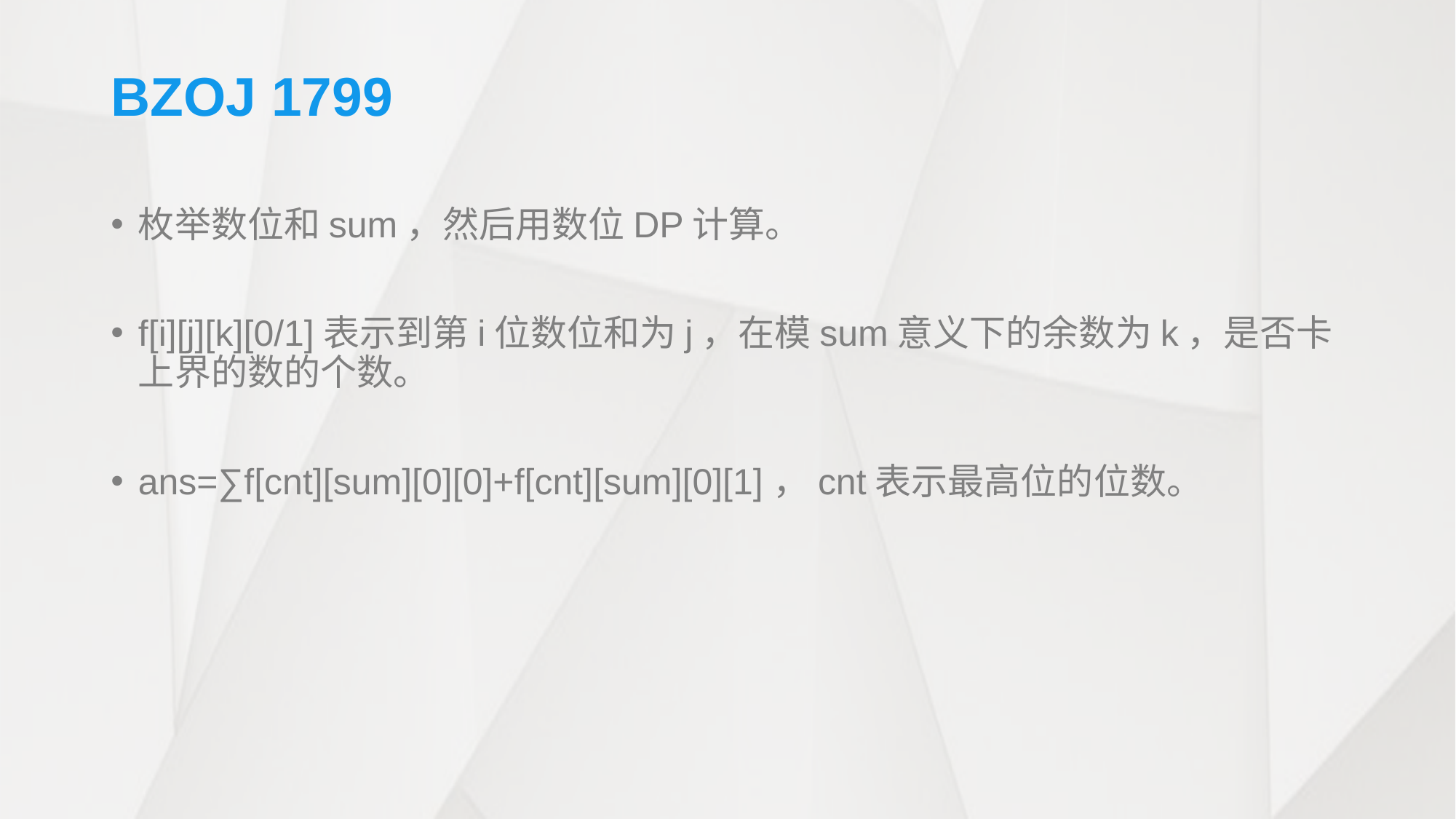

# BZOJ 1799
枚举数位和sum，然后用数位DP计算。

f[i][j][k][0/1]表示到第i位数位和为j，在模sum意义下的余数为k，是否卡上界的数的个数。

ans=∑f[cnt][sum][0][0]+f[cnt][sum][0][1]，cnt表示最高位的位数。